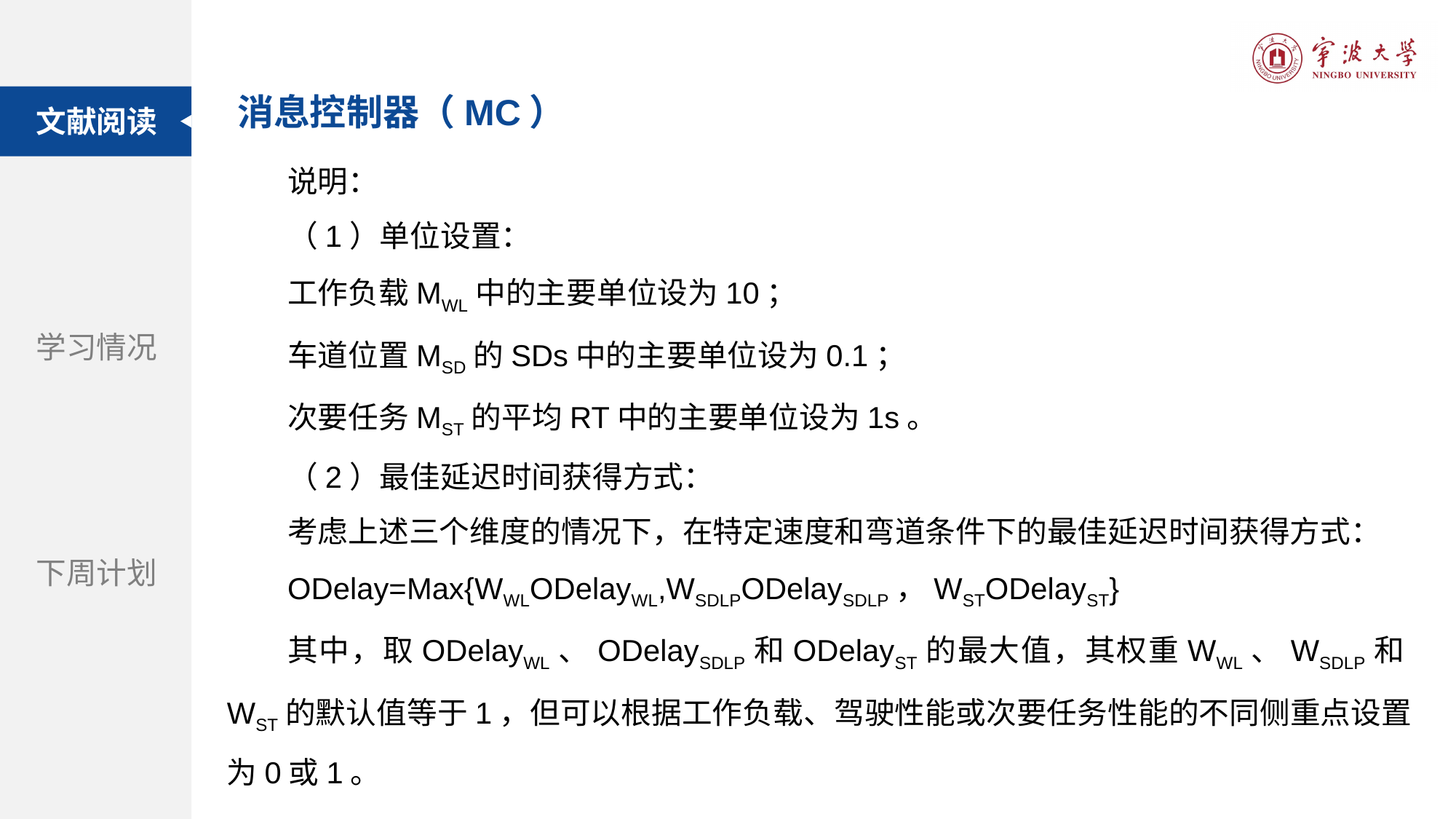

消息控制器（MC）

文献阅读
说明：
（1）单位设置：
工作负载MWL中的主要单位设为10；
车道位置MSD的SDs中的主要单位设为0.1；
次要任务MST的平均RT中的主要单位设为1s。
（2）最佳延迟时间获得方式：
考虑上述三个维度的情况下，在特定速度和弯道条件下的最佳延迟时间获得方式：
ODelay=Max{WWLODelayWL,WSDLPODelaySDLP，WSTODelayST}
其中，取ODelayWL、ODelaySDLP和ODelayST的最大值，其权重WWL、WSDLP和WST的默认值等于1，但可以根据工作负载、驾驶性能或次要任务性能的不同侧重点设置为0或1。
题目：自动驾驶汽车和街道设计：使用虚拟现实实验探索中央分隔带在提高行人过街安全性方面的作用
学习情况
期刊：Accident Analysis and Prevention
下周计划